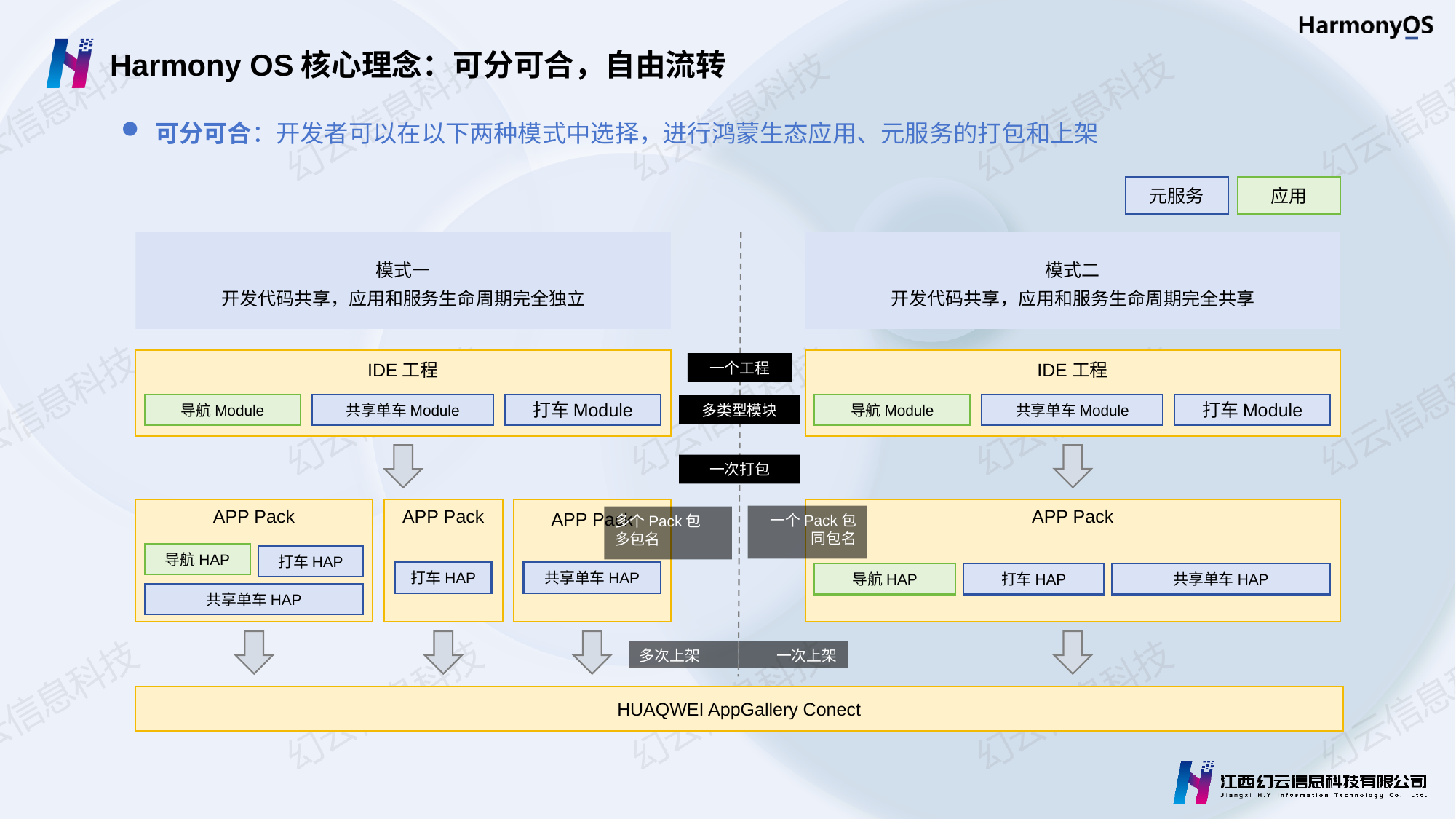

Harmony OS核心理念：可分可合，自由流转
可分可合：开发者可以在以下两种模式中选择，进行鸿蒙生态应用、元服务的打包和上架
元服务
应用
模式一
开发代码共享，应用和服务生命周期完全独立
模式二
开发代码共享，应用和服务生命周期完全共享

IDE工程
导航Module
共享单车Module
打车Module

IDE工程
导航Module
共享单车Module
打车Module
一个工程
多类型模块

一次打包

APP Pack

APP Pack

APP Pack
共享单车HAP

APP Pack
导航HAP
打车HAP
共享单车HAP
一个Pack包
同包名
多个Pack包
多包名
导航HAP
打车HAP
打车HAP
共享单车HAP

多次上架
一次上架
HUAQWEI AppGallery Conect